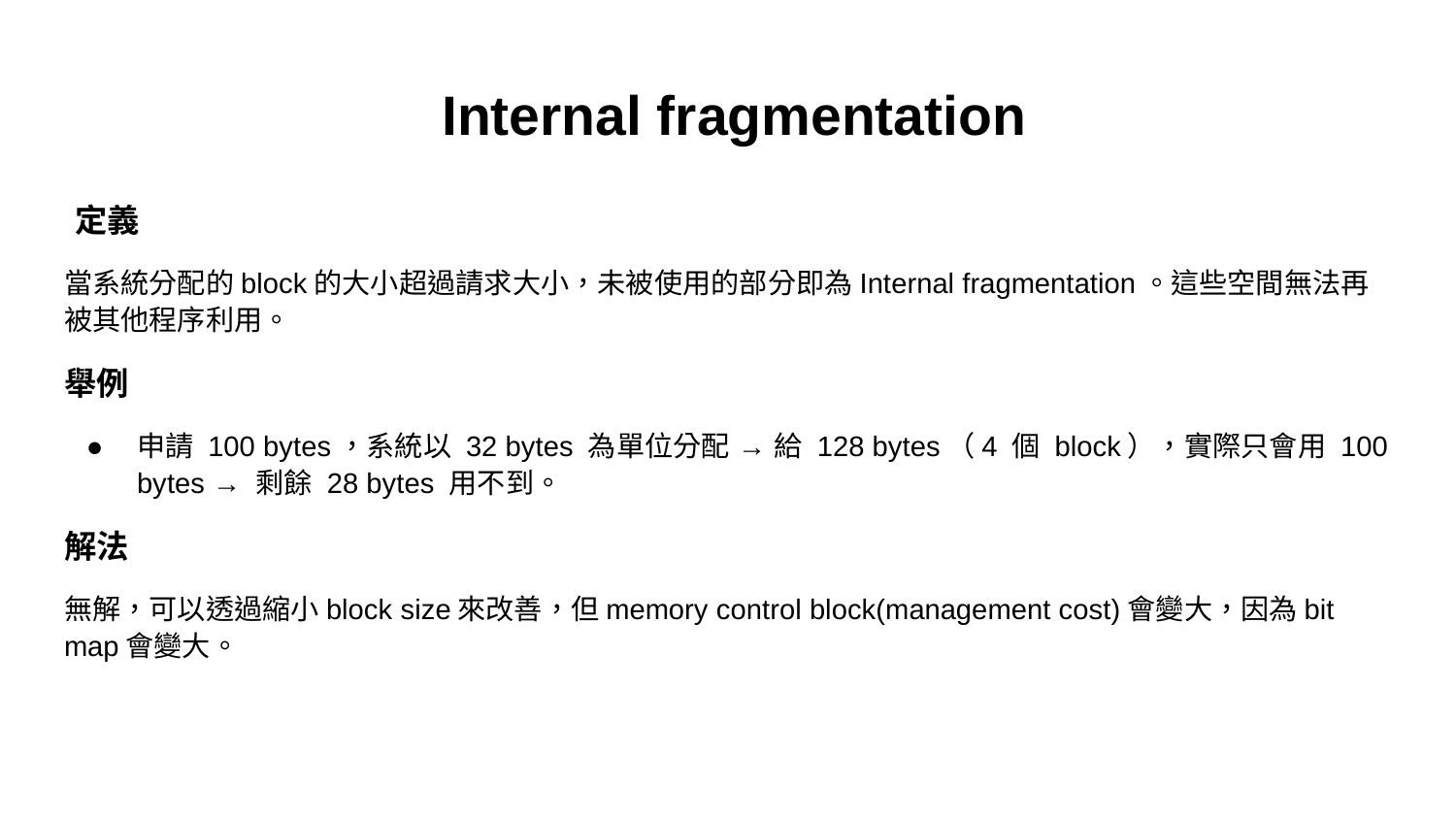

# Internal fragmentation
 定義
當系統分配的block的大小超過請求大小，未被使用的部分即為Internal fragmentation。這些空間無法再被其他程序利用。
舉例
申請 100 bytes，系統以 32 bytes 為單位分配 → 給 128 bytes（4 個 block），實際只會用 100 bytes → 剩餘 28 bytes 用不到。
解法
無解，可以透過縮小block size來改善，但memory control block(management cost)會變大，因為bit map會變大。